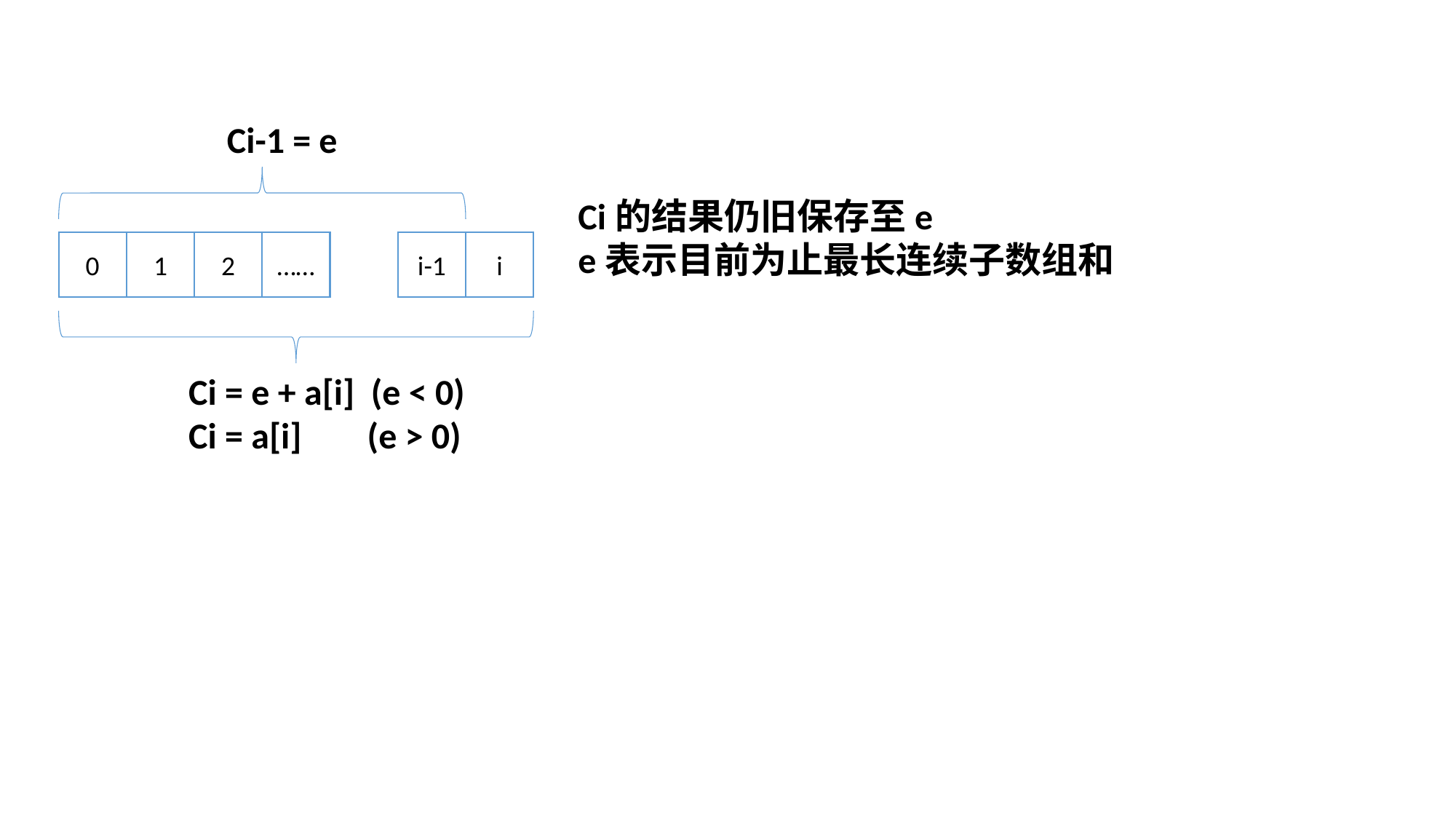

Ci-1 = e
Ci的结果仍旧保存至e
e表示目前为止最长连续子数组和

0
1
2
……
i-1
i
Ci = e + a[i]  (e < 0)
Ci = a[i]        (e > 0)